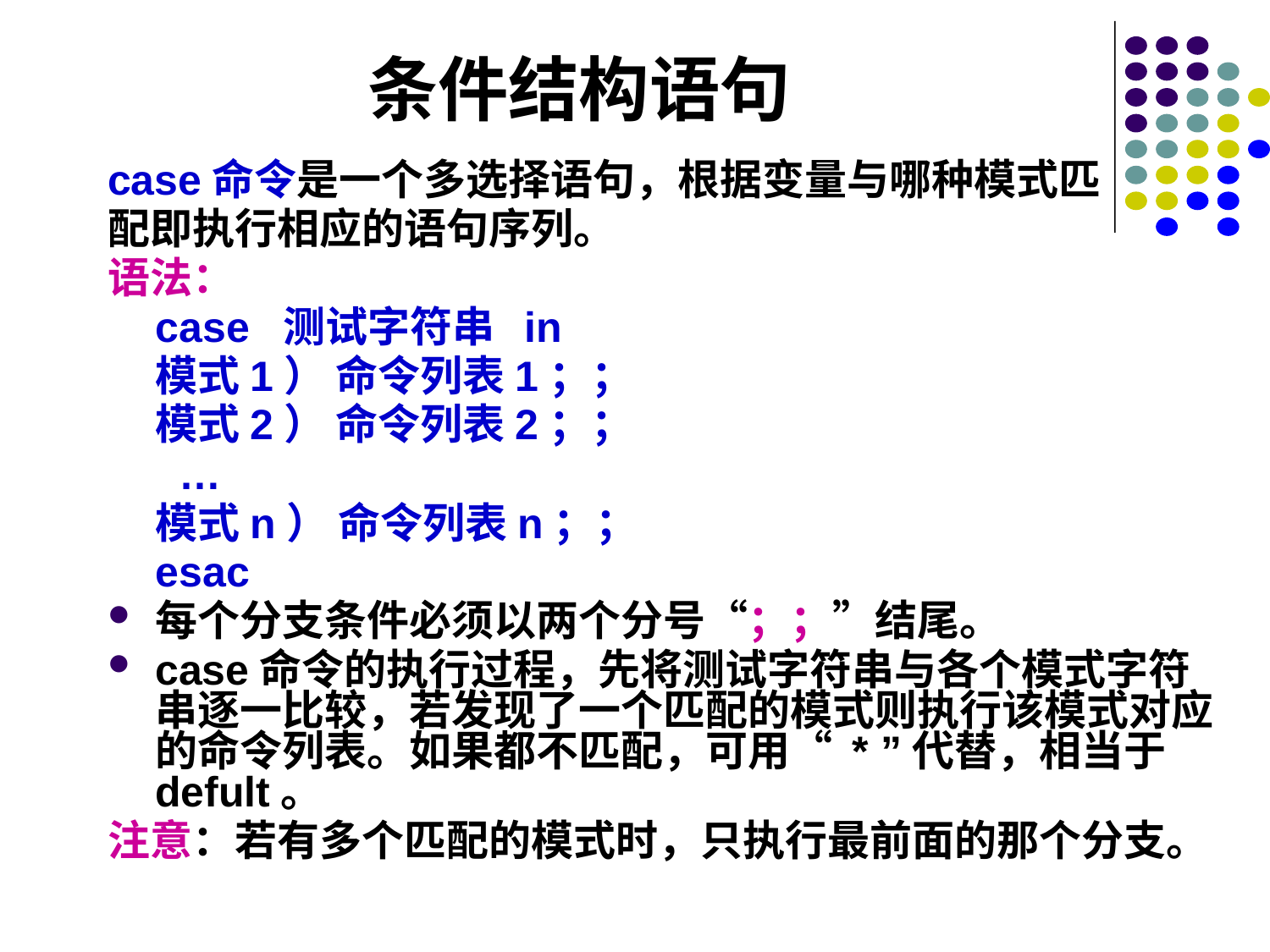

# 条件结构语句
case命令是一个多选择语句，根据变量与哪种模式匹
配即执行相应的语句序列。
语法：
case  测试字符串  in
模式1） 命令列表1；；
模式2） 命令列表2；；
  …
模式n） 命令列表n；；
esac
每个分支条件必须以两个分号“；；”结尾。
case命令的执行过程，先将测试字符串与各个模式字符串逐一比较，若发现了一个匹配的模式则执行该模式对应的命令列表。如果都不匹配，可用“ * ”代替，相当于defult。
注意：若有多个匹配的模式时，只执行最前面的那个分支。